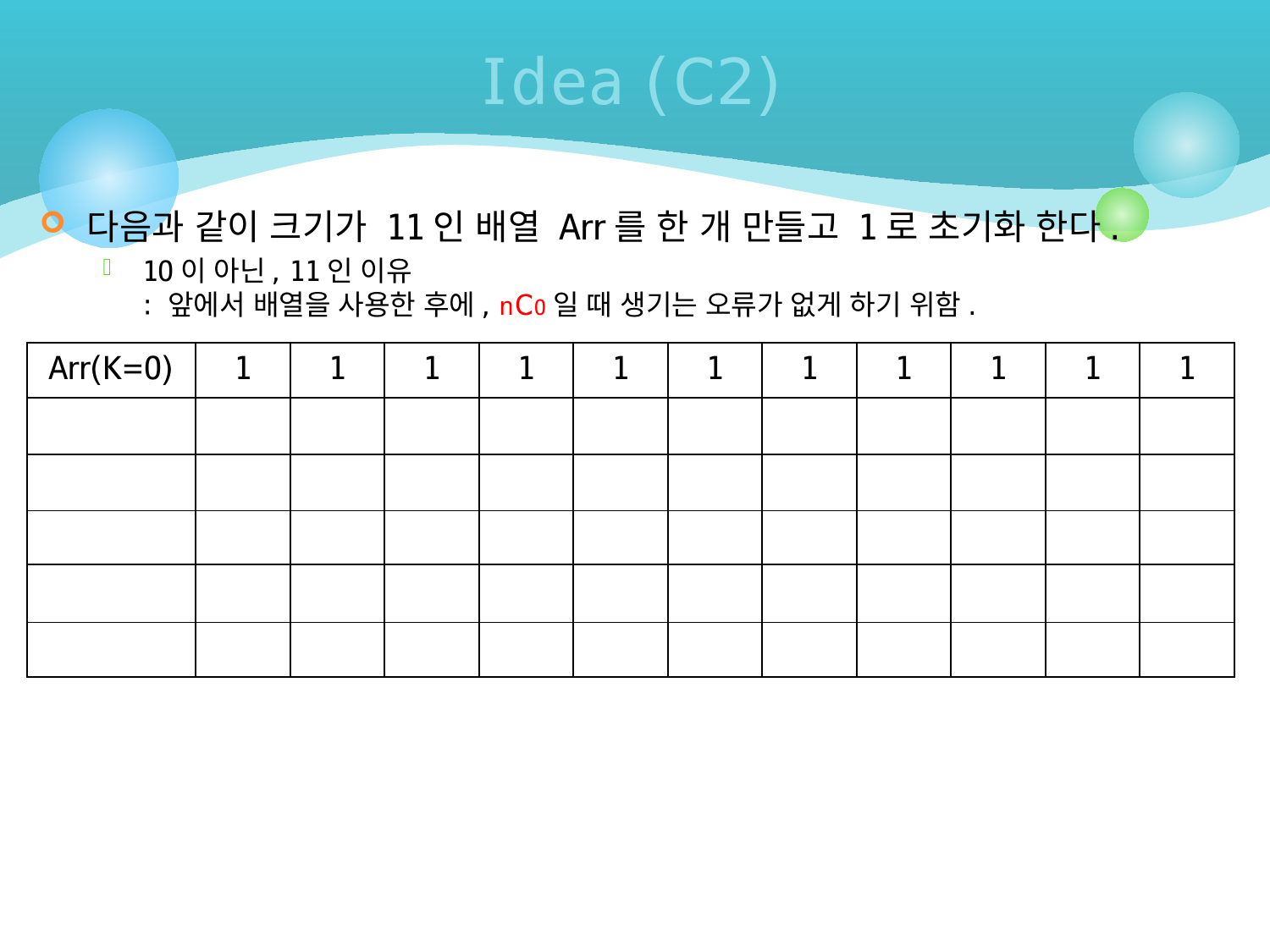

# Idea (C2)
다음과 같이 크기가 11인 배열 Arr를 한 개 만들고 1로 초기화 한다.
10이 아닌, 11인 이유
: 앞에서 배열을 사용한 후에, nC0일 때 생기는 오류가 없게 하기 위함.
| Arr(K=0) | 1 | 1 | 1 | 1 | 1 | 1 | 1 | 1 | 1 | 1 | 1 |
| --- | --- | --- | --- | --- | --- | --- | --- | --- | --- | --- | --- |
| 1 | 1 | 2 | 3 | 4 | 5 | 6 | 7 | 8 | 9 | 10 |  |
| 2 | 1 | 3 | 6 | 10 | 15 | 21 | 28 | 36 | 45 |  |  |
| 3 | 1 | 4 | 10 | 20 | 35 | 56 | 84 | 120 |  |  |  |
| 4 | 1 | 5 | 15 | 35 | 70 | 126 | 210 |  |  |  |  |
| 5 | 1 | 6 | 21 | 56 | 126 | 252 |  |  |  |  |  |